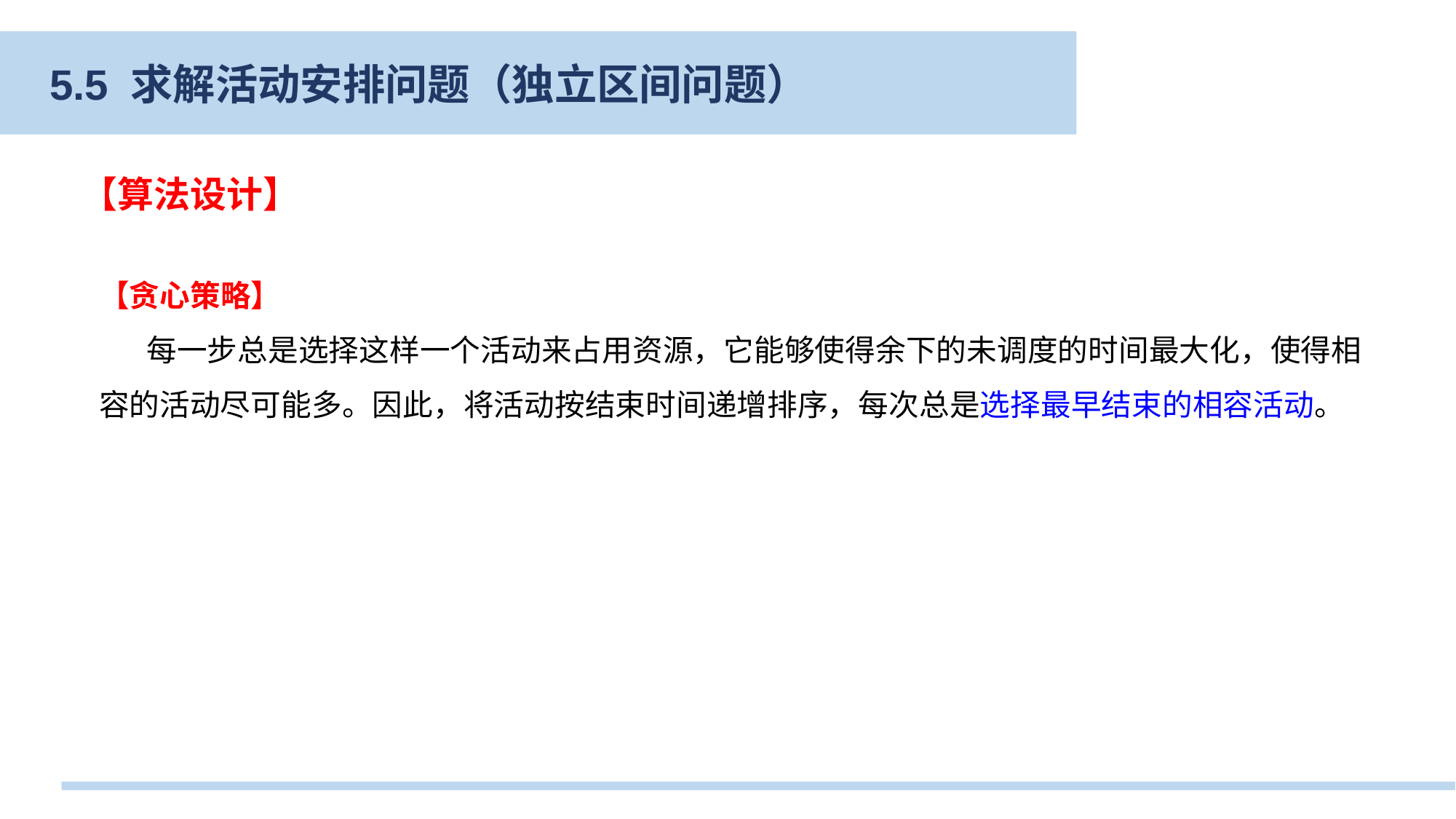

5.5 求解活动安排问题（独立区间问题）
【算法设计】
【贪心策略】
      每一步总是选择这样一个活动来占用资源，它能够使得余下的未调度的时间最大化，使得相容的活动尽可能多。因此，将活动按结束时间递增排序，每次总是选择最早结束的相容活动。